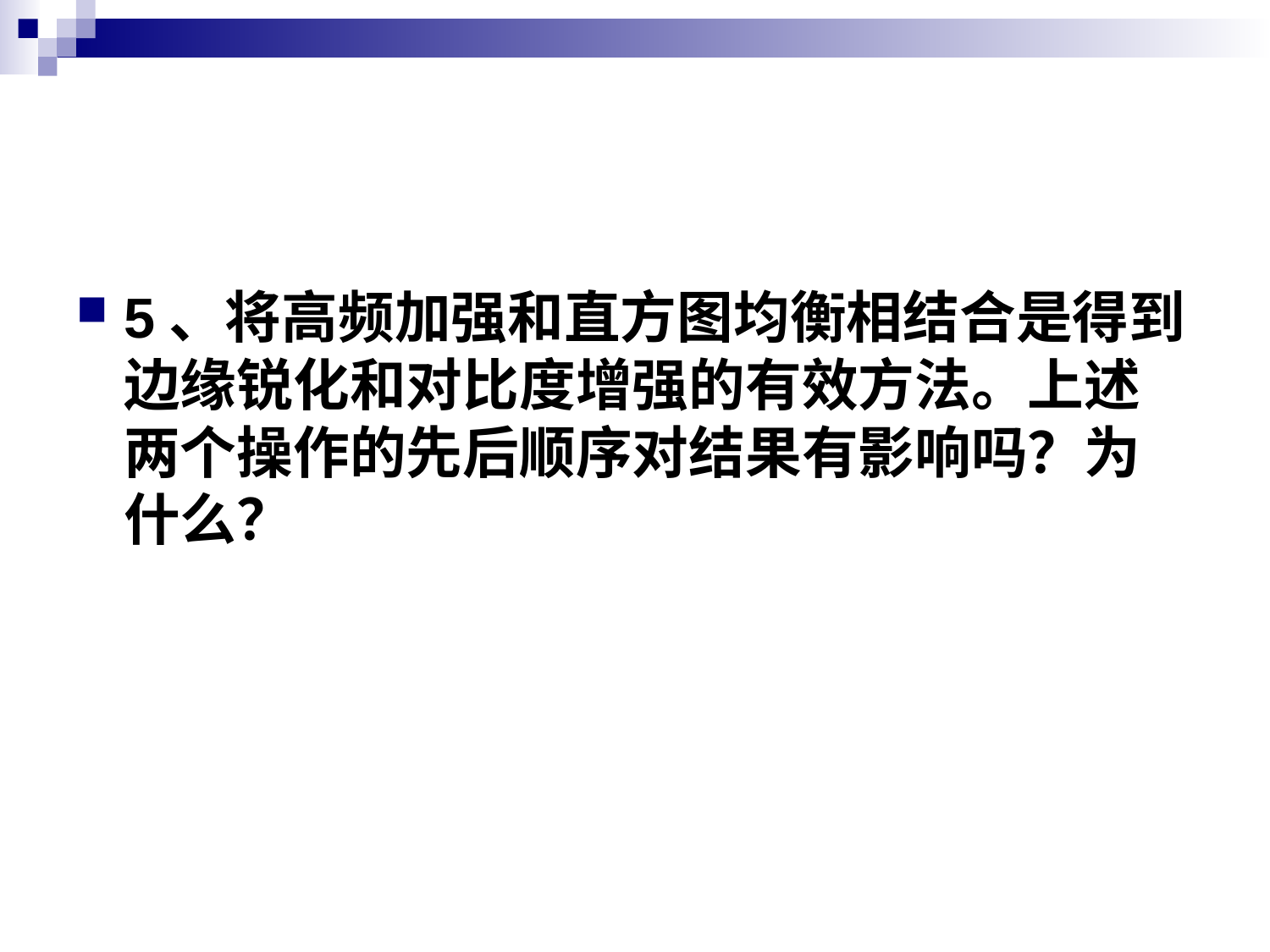

5、将高频加强和直方图均衡相结合是得到边缘锐化和对比度增强的有效方法。上述两个操作的先后顺序对结果有影响吗？为什么？